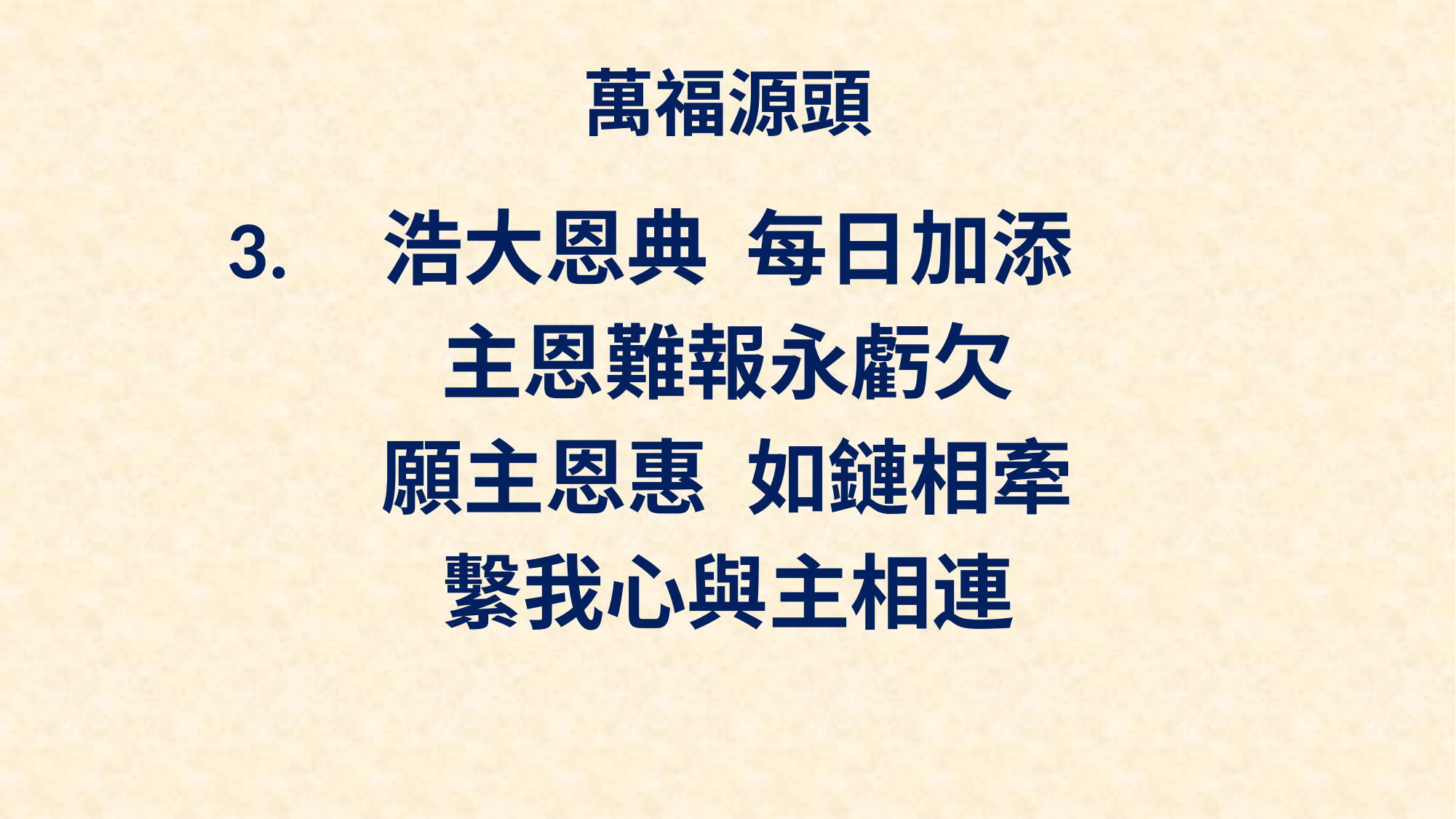

# 萬福源頭
浩大恩典  每日加添
主恩難報永虧欠
願主恩惠  如鏈相牽
繫我心與主相連
3.